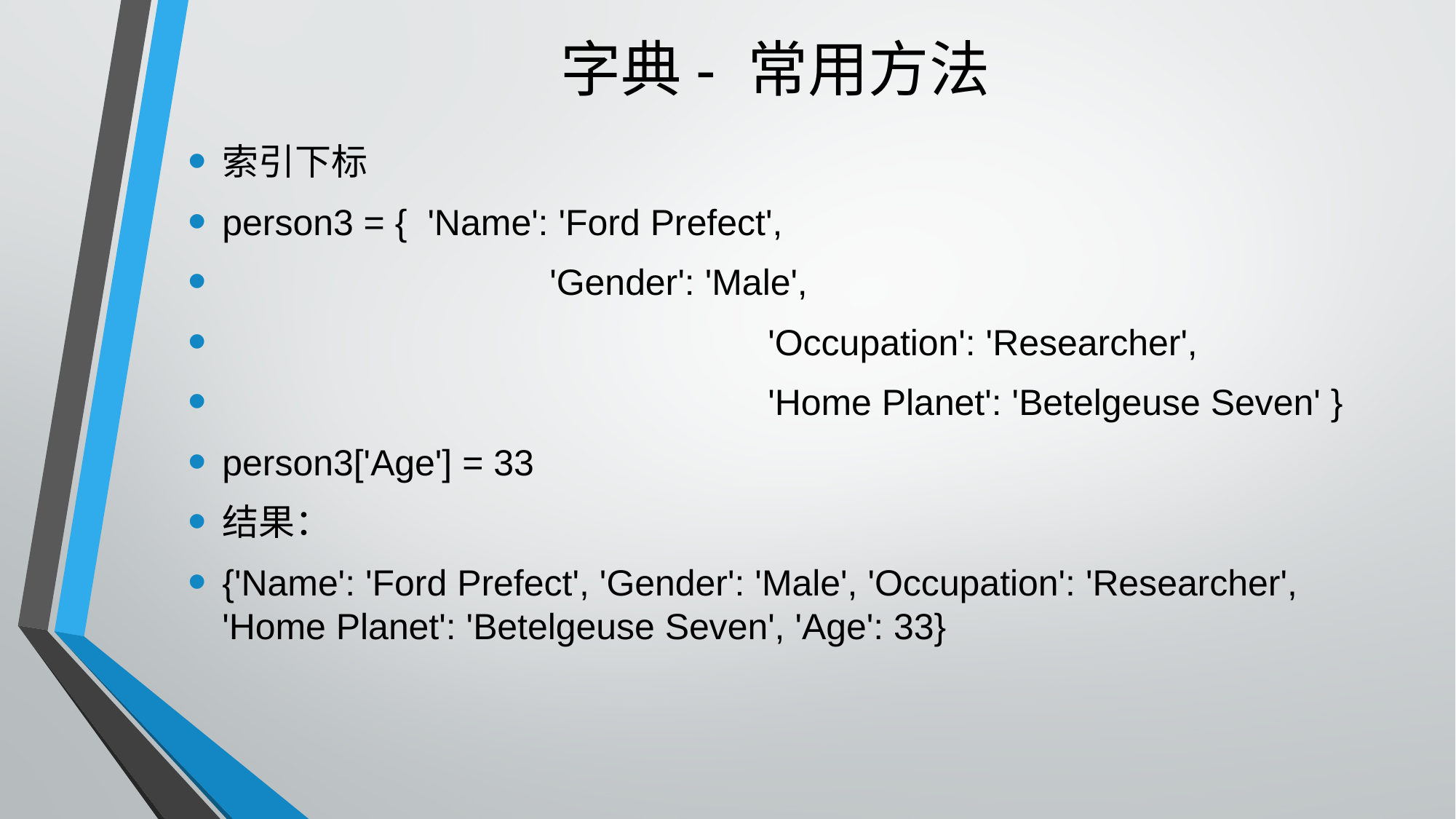

# 字典- 常用方法
索引下标
person3 = {  'Name': 'Ford Prefect',
	             	'Gender': 'Male',
					'Occupation': 'Researcher',
					'Home Planet': 'Betelgeuse Seven' }
person3['Age'] = 33
结果：
{'Name': 'Ford Prefect', 'Gender': 'Male', 'Occupation': 'Researcher', 'Home Planet': 'Betelgeuse Seven', 'Age': 33}